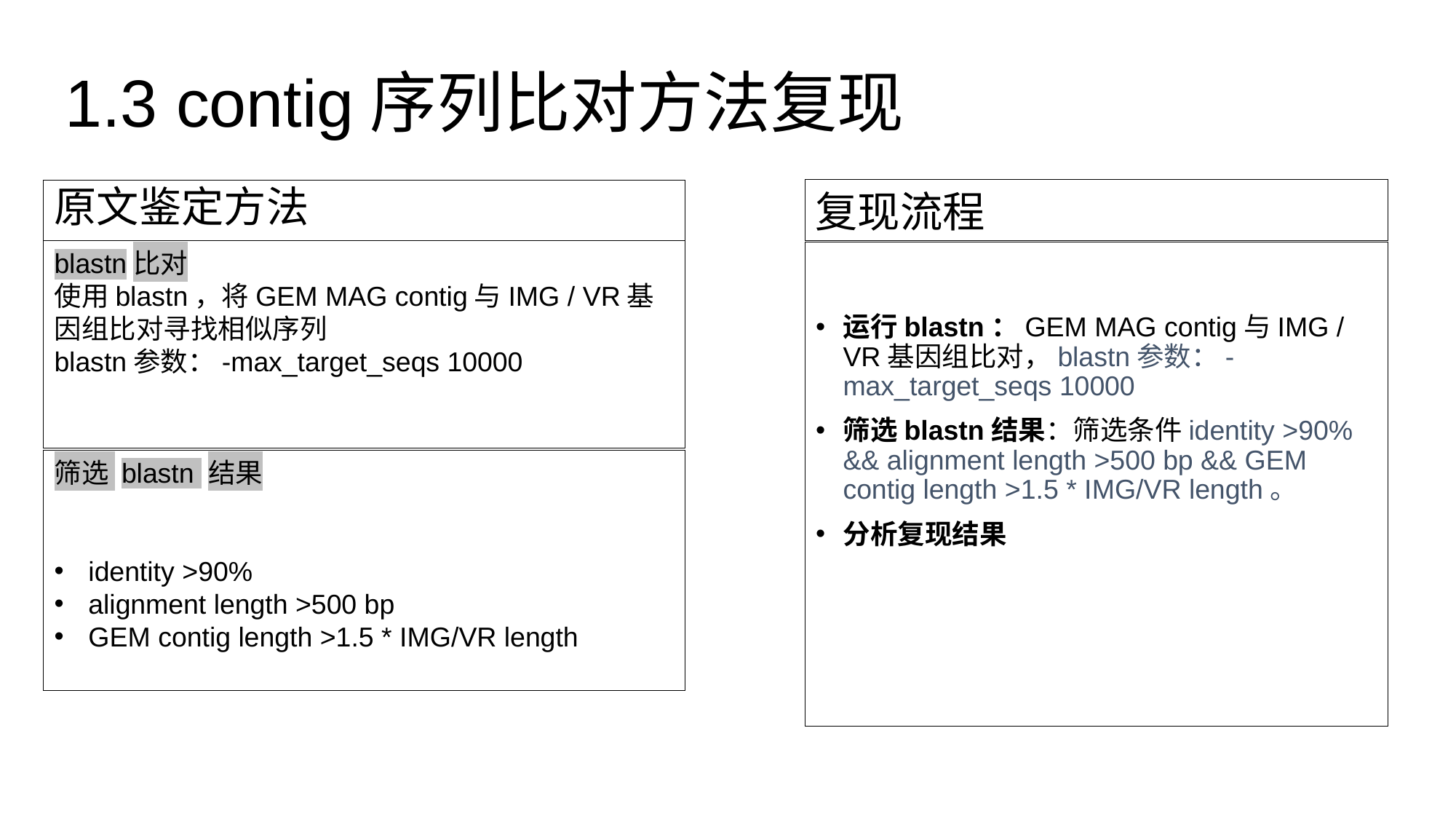

# 1.3 contig序列比对方法复现​
复现流程​
原文鉴定方法

blastn比对
使用blastn，将GEM MAG contig与IMG / VR基因组比对寻找相似序列
blastn参数：-max_target_seqs 10000​

运行blastn：GEM MAG contig与IMG / VR基因组比对，blastn参数：-max_target_seqs 10000​
筛选blastn结果：筛选条件identity >90% && alignment length >500 bp && GEM contig length >1.5 * IMG/VR length。​
分析复现结果

筛选​ blastn 结果

identity >90%
alignment length >500 bp
GEM contig length >1.5 * IMG/VR length​